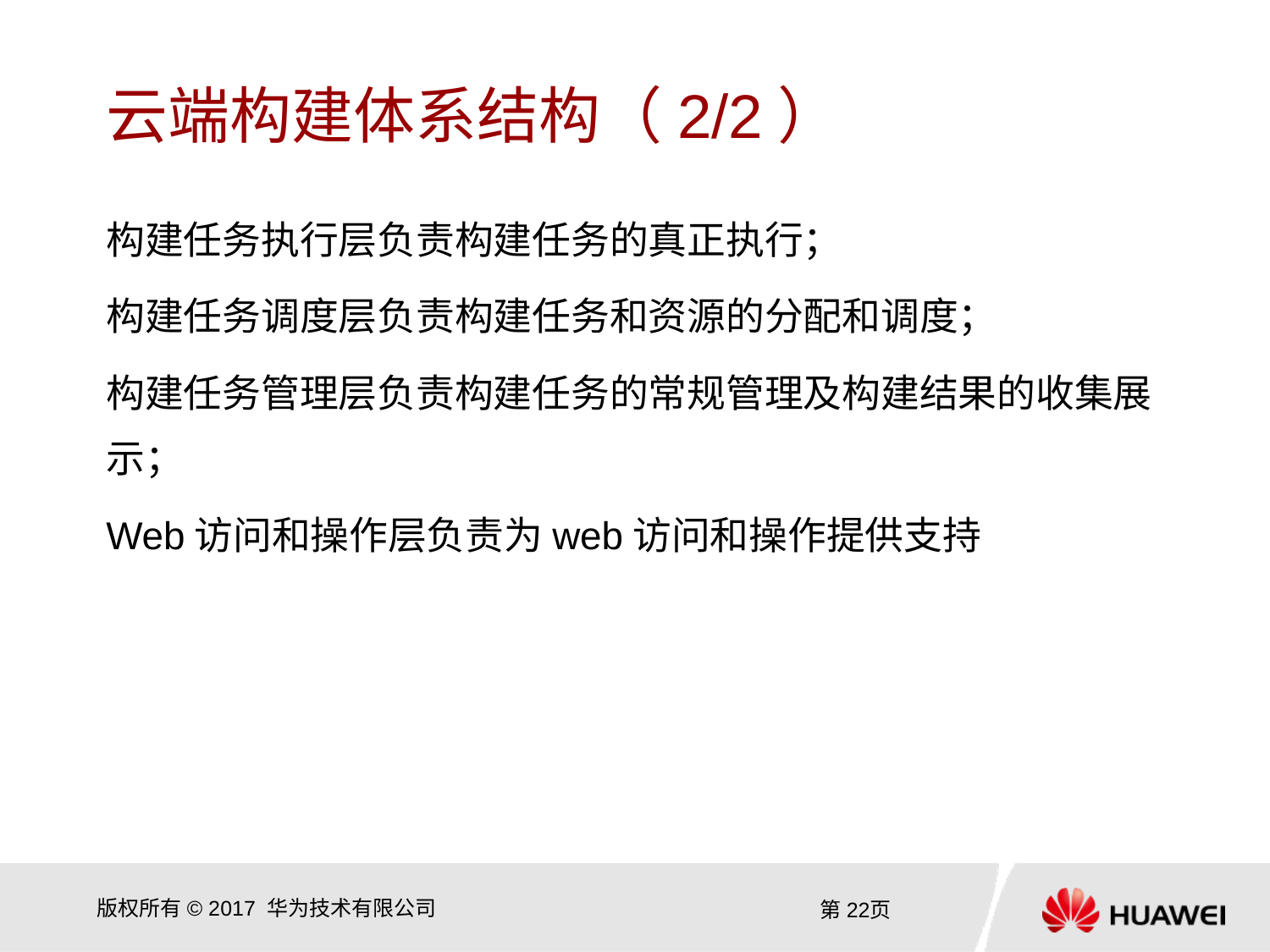

# 云端构建体系结构（2/2）
构建任务执行层负责构建任务的真正执行；
构建任务调度层负责构建任务和资源的分配和调度；
构建任务管理层负责构建任务的常规管理及构建结果的收集展示；
Web访问和操作层负责为web访问和操作提供支持